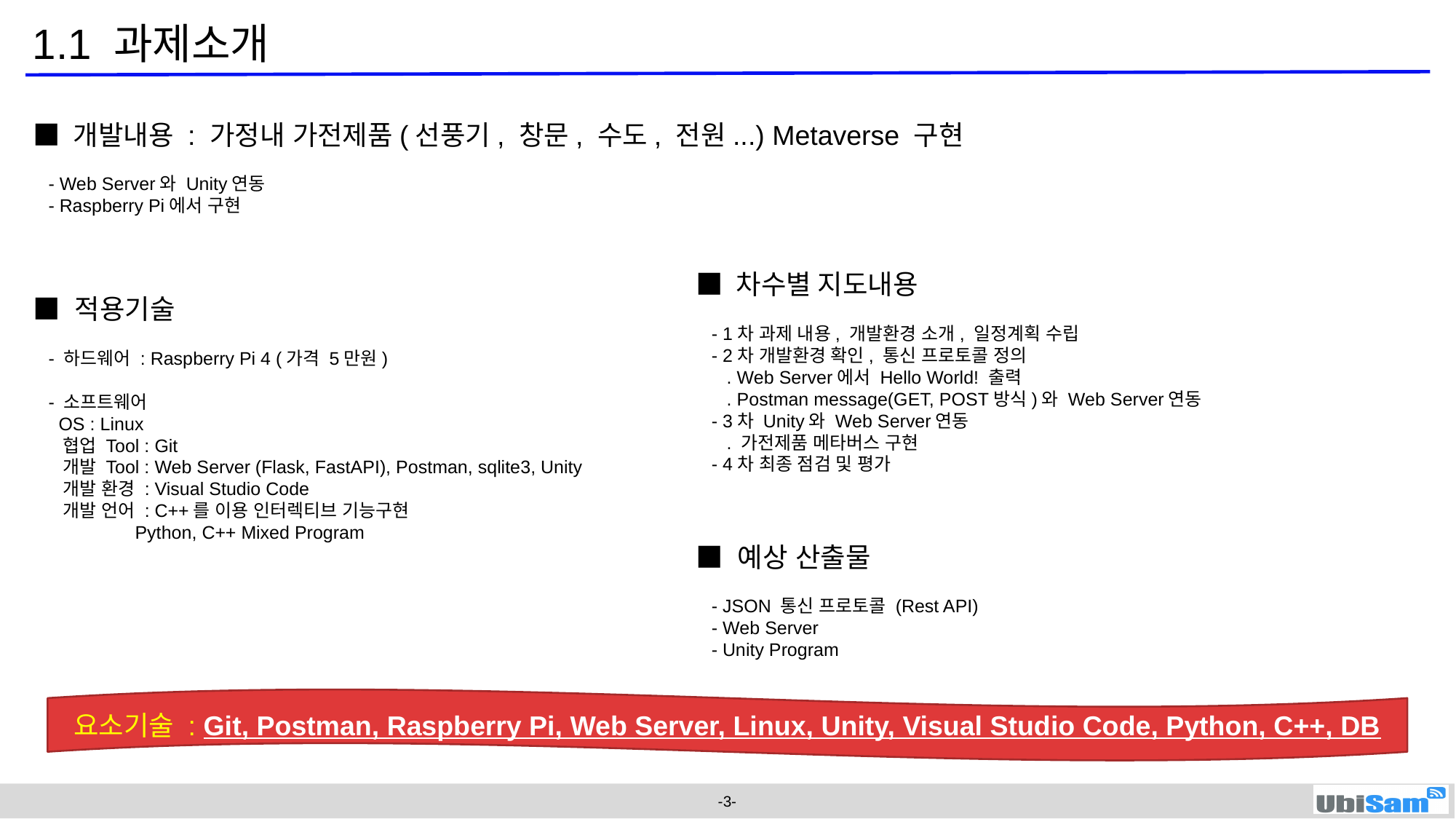

1.1 과제소개
■ 개발내용 : 가정내 가전제품(선풍기, 창문, 수도, 전원...) Metaverse 구현

   - Web Server와 Unity연동
   - Raspberry Pi에서 구현

■ 적용기술

   - 하드웨어 : Raspberry Pi 4 (가격 5만원)

   - 소프트웨어
     OS : Linux
     협업 Tool : Git
     개발 Tool : Web Server (Flask, FastAPI), Postman, sqlite3, Unity
     개발 환경 : Visual Studio Code
     개발 언어 : C++를 이용 인터렉티브 기능구현
                    Python, C++ Mixed Program

■ 차수별 지도내용

   - 1차 과제 내용, 개발환경 소개, 일정계획 수립
   - 2차 개발환경 확인, 통신 프로토콜 정의
      . Web Server에서 Hello World! 출력
      . Postman message(GET, POST방식)와 Web Server연동
   - 3차 Unity와 Web Server연동
      . 가전제품 메타버스 구현
   - 4차 최종 점검 및 평가

■ 예상 산출물

   - JSON 통신 프로토콜 (Rest API)
   - Web Server
   - Unity Program
요소기술 : Git, Postman, Raspberry Pi, Web Server, Linux, Unity, Visual Studio Code, Python, C++, DB